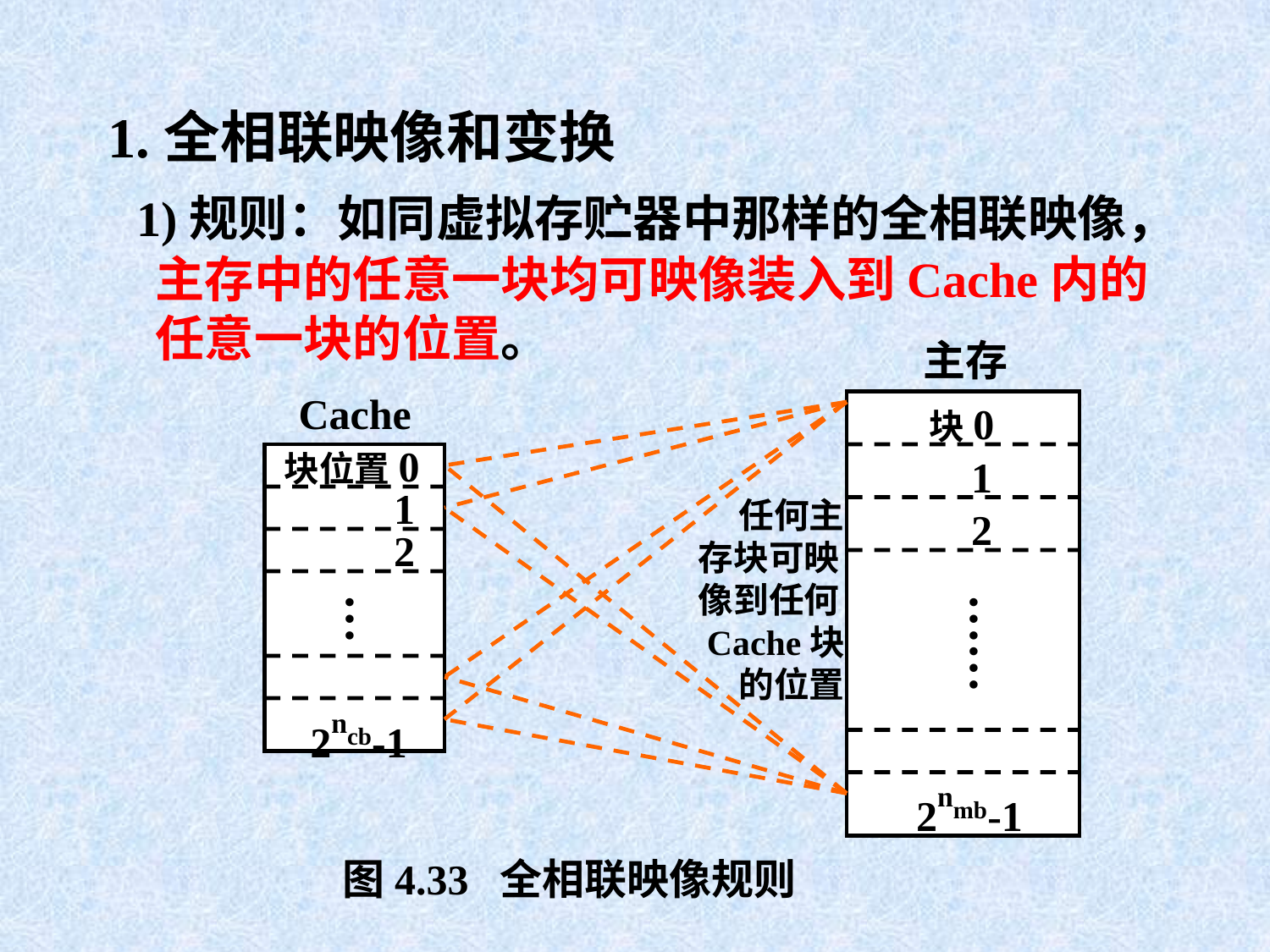

1.全相联映像和变换
  1)规则：如同虚拟存贮器中那样的全相联映像，主存中的任意一块均可映像装入到Cache内的任意一块的位置。
主存
Cache

块0

块位置0

1

1

    任何主
存块可映
像到任何
 Cache块
    的位置

2

2

…
……

2ncb-1

2nmb-1
图4.33  全相联映像规则